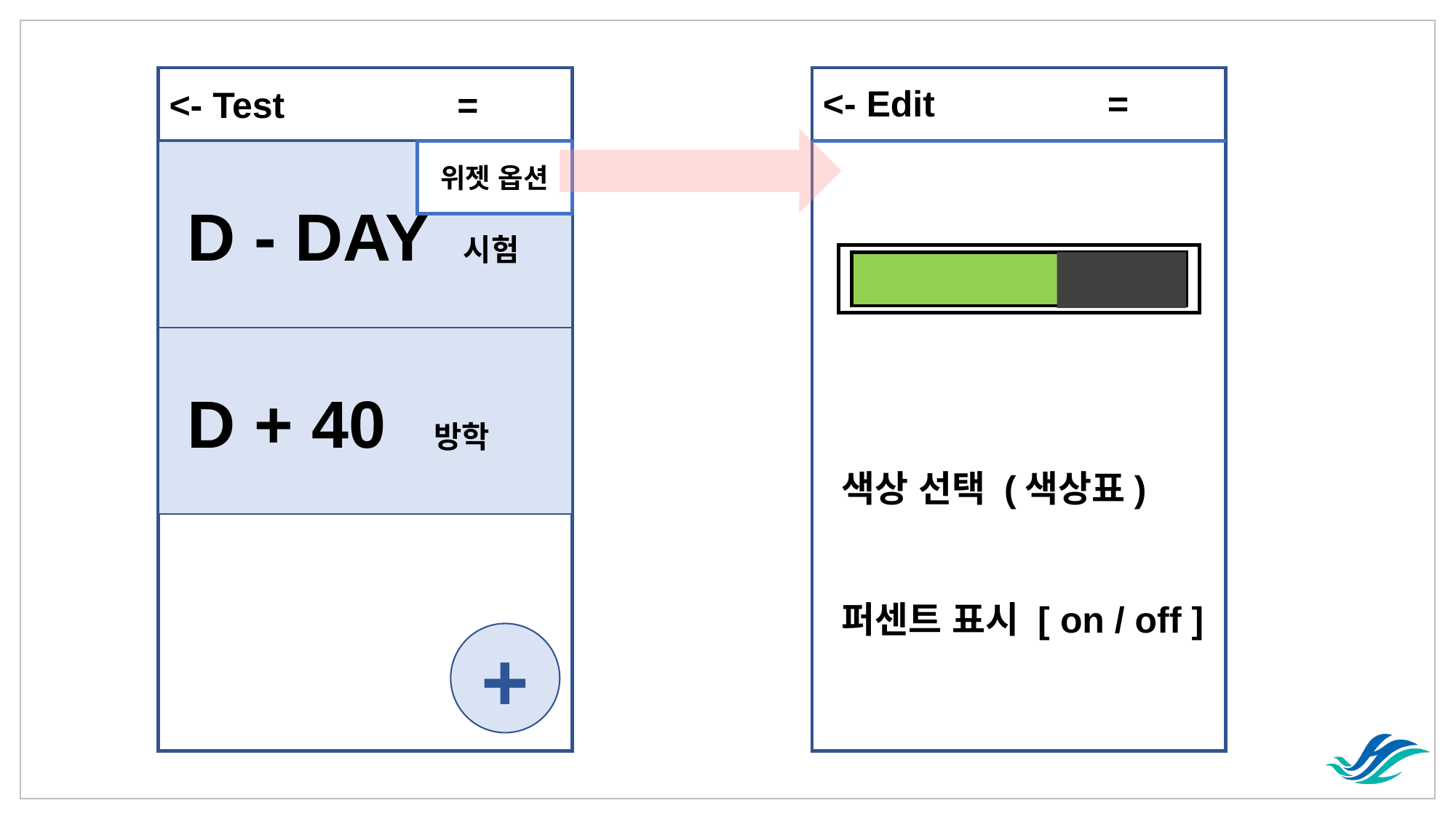

<- Edit                 =
<- Edit                 =
<- Test                 =

 D - DAY 시험
위젯 옵션

 D + 40   방학
색상 선택 (색상표)

퍼센트 표시 [ on / off ]
색상 선택 (색상표)
퍼센트 표시 [ on / off ]
+